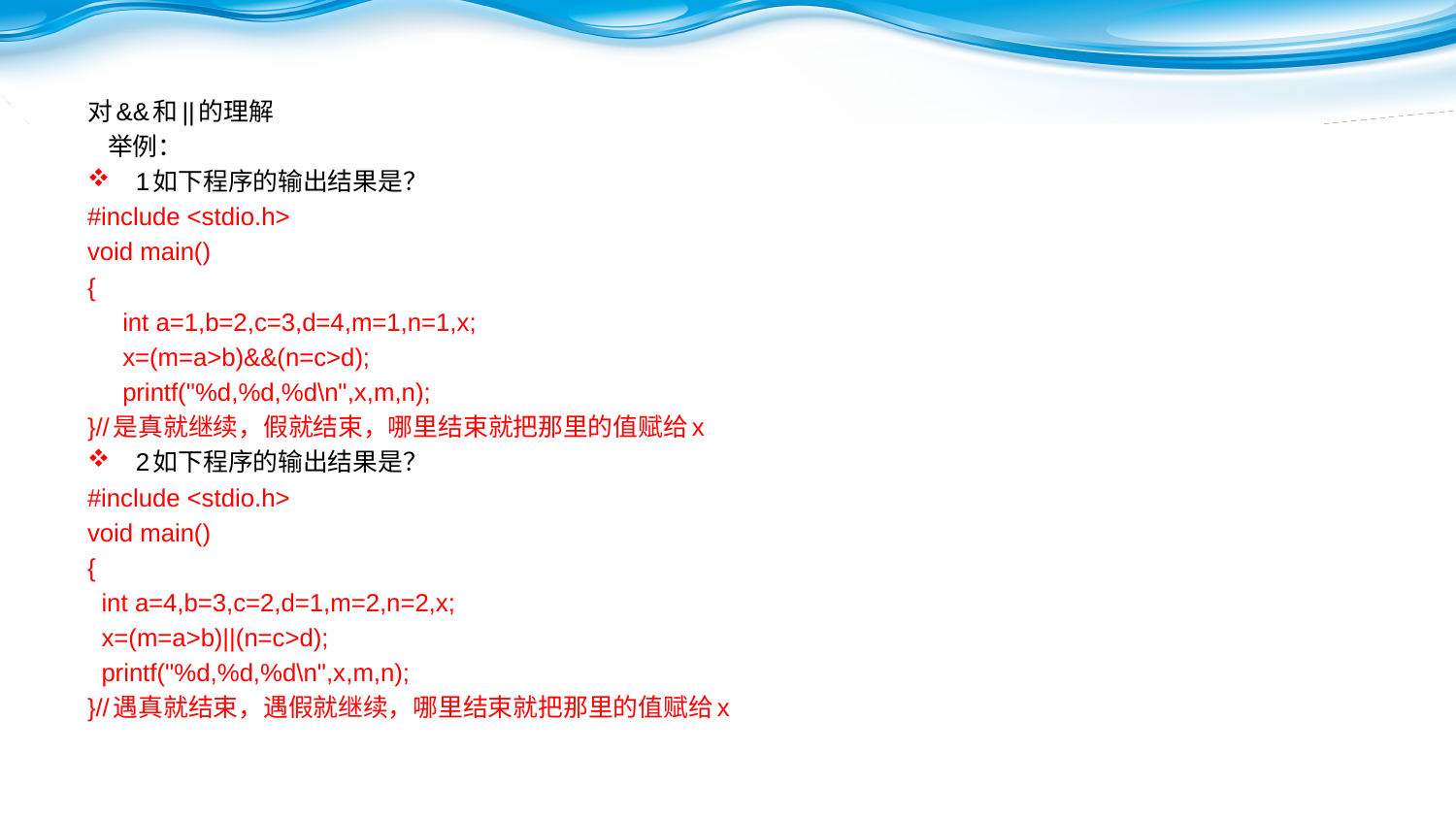

对&&和||的理解
   举例：
1如下程序的输出结果是？
#include <stdio.h>
void main()
{
     int a=1,b=2,c=3,d=4,m=1,n=1,x;
     x=(m=a>b)&&(n=c>d);
     printf("%d,%d,%d\n",x,m,n);
}//是真就继续，假就结束，哪里结束就把那里的值赋给x
2如下程序的输出结果是？
#include <stdio.h>
void main()
{
  int a=4,b=3,c=2,d=1,m=2,n=2,x;
  x=(m=a>b)||(n=c>d);
  printf("%d,%d,%d\n",x,m,n);
}//遇真就结束，遇假就继续，哪里结束就把那里的值赋给x